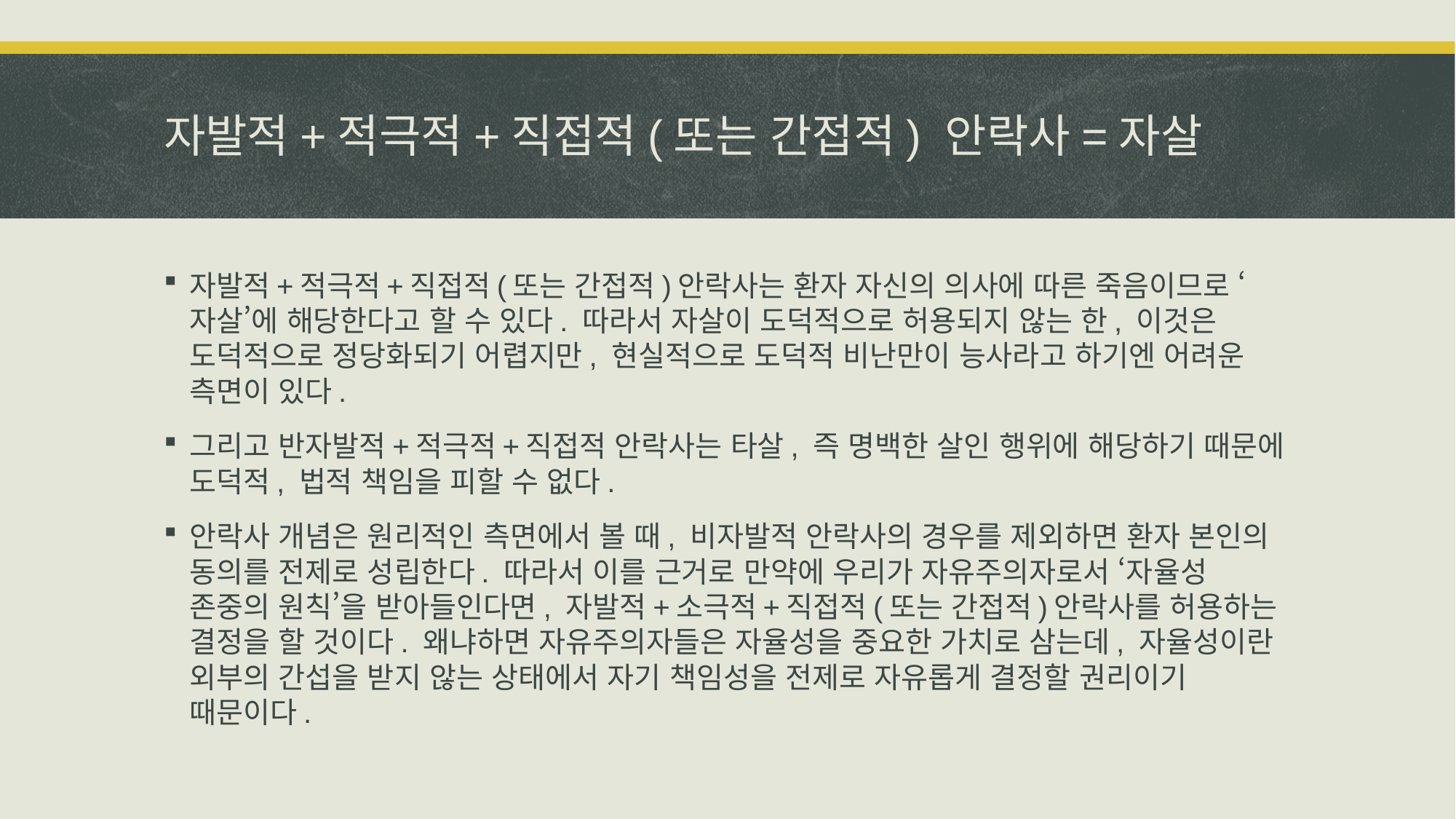

# 자발적+적극적+직접적(또는 간접적) 안락사=자살
자발적+적극적+직접적(또는 간접적)안락사는 환자 자신의 의사에 따른 죽음이므로 ‘자살’에 해당한다고 할 수 있다. 따라서 자살이 도덕적으로 허용되지 않는 한, 이것은 도덕적으로 정당화되기 어렵지만, 현실적으로 도덕적 비난만이 능사라고 하기엔 어려운 측면이 있다.
그리고 반자발적+적극적+직접적 안락사는 타살, 즉 명백한 살인 행위에 해당하기 때문에 도덕적, 법적 책임을 피할 수 없다.
안락사 개념은 원리적인 측면에서 볼 때, 비자발적 안락사의 경우를 제외하면 환자 본인의 동의를 전제로 성립한다. 따라서 이를 근거로 만약에 우리가 자유주의자로서 ‘자율성 존중의 원칙’을 받아들인다면, 자발적+소극적+직접적(또는 간접적)안락사를 허용하는 결정을 할 것이다. 왜냐하면 자유주의자들은 자율성을 중요한 가치로 삼는데, 자율성이란 외부의 간섭을 받지 않는 상태에서 자기 책임성을 전제로 자유롭게 결정할 권리이기 때문이다.